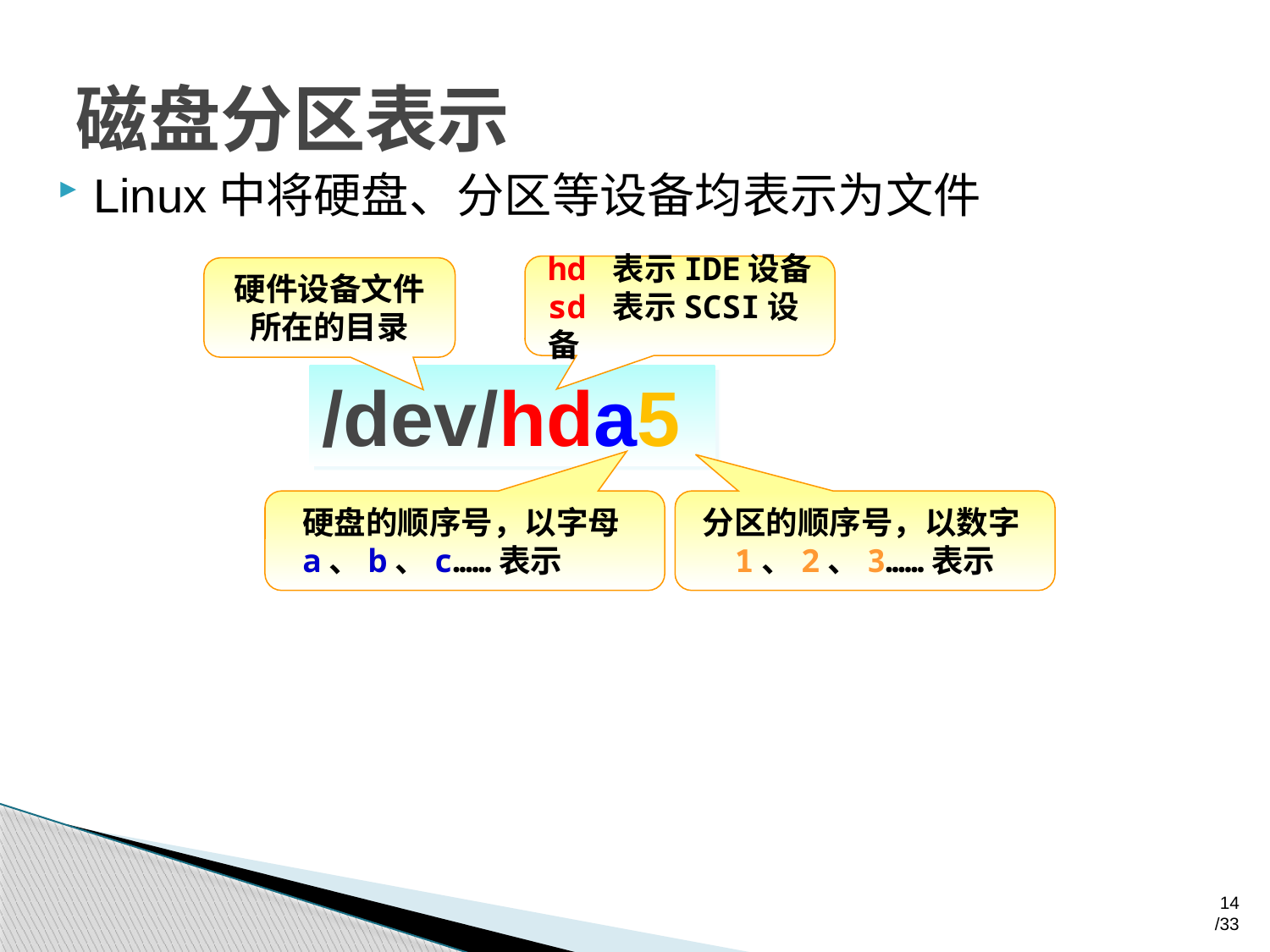

# 磁盘分区表示
Linux中将硬盘、分区等设备均表示为文件
hd 表示IDE设备
sd 表示SCSI设备
硬件设备文件所在的目录
/dev/hda5
硬盘的顺序号，以字母a、b、c……表示
分区的顺序号，以数字1、2、3……表示
14/33